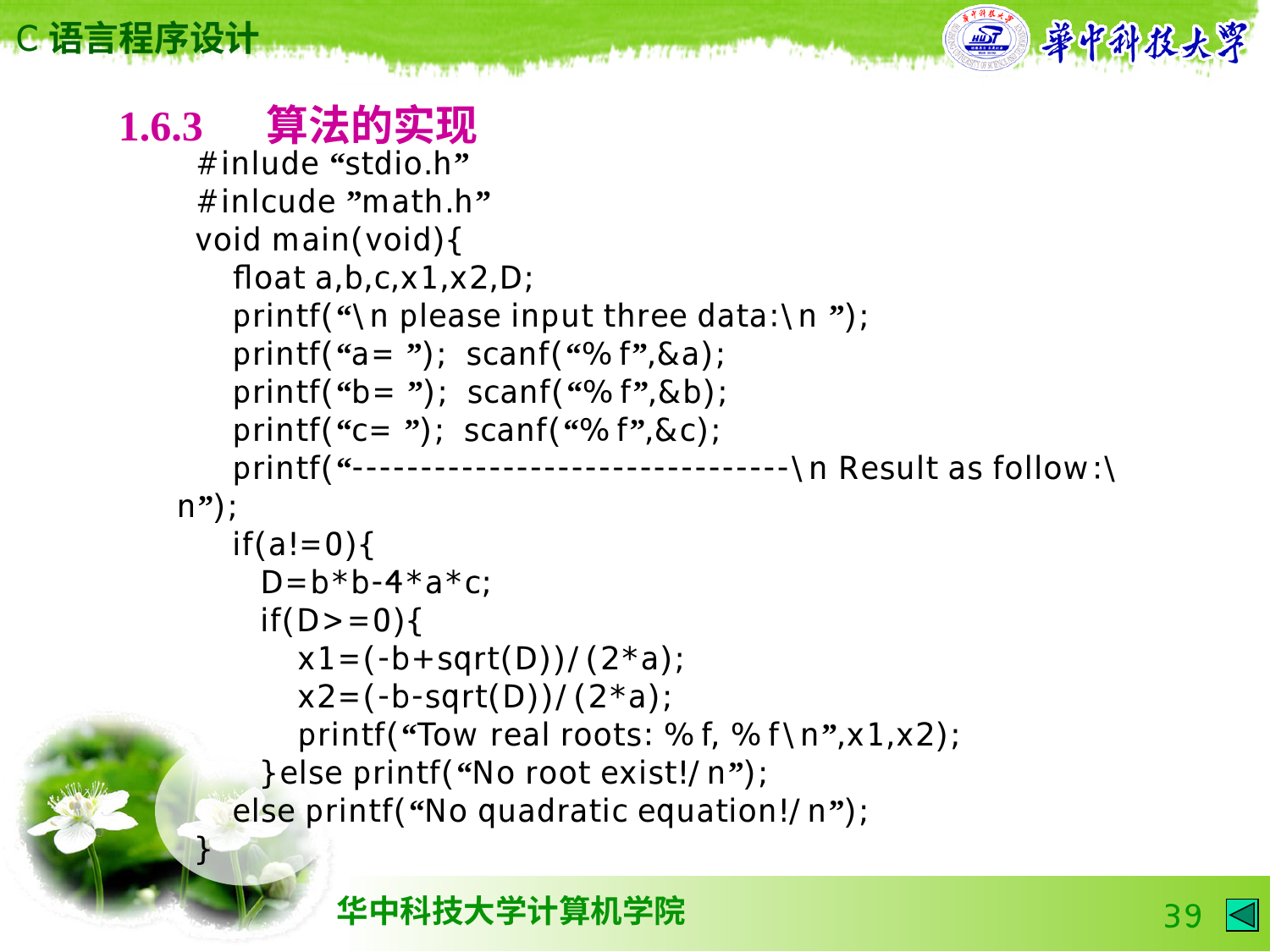

1.6.3 　算法的实现
#inlude “stdio.h”
#inlcude ”math.h”
void main(void){
    float a,b,c,x1,x2,D;
    printf(“\n please input three data:\n ”);
    printf(“a= ”);  scanf(“%f”,&a);
    printf(“b= ”);  scanf(“%f”,&b);
    printf(“c= ”);  scanf(“%f”,&c);
    printf(“--------------------------------\n Result as follow:\n”);
    if(a!=0){
       D=b*b-4*a*c;
       if(D>=0){
           x1=(-b+sqrt(D))/(2*a);
           x2=(-b-sqrt(D))/(2*a);
           printf(“Tow real roots: %f, %f\n”,x1,x2);
       }else printf(“No root exist!/n”);
    else printf(“No quadratic equation!/n”);
}

39